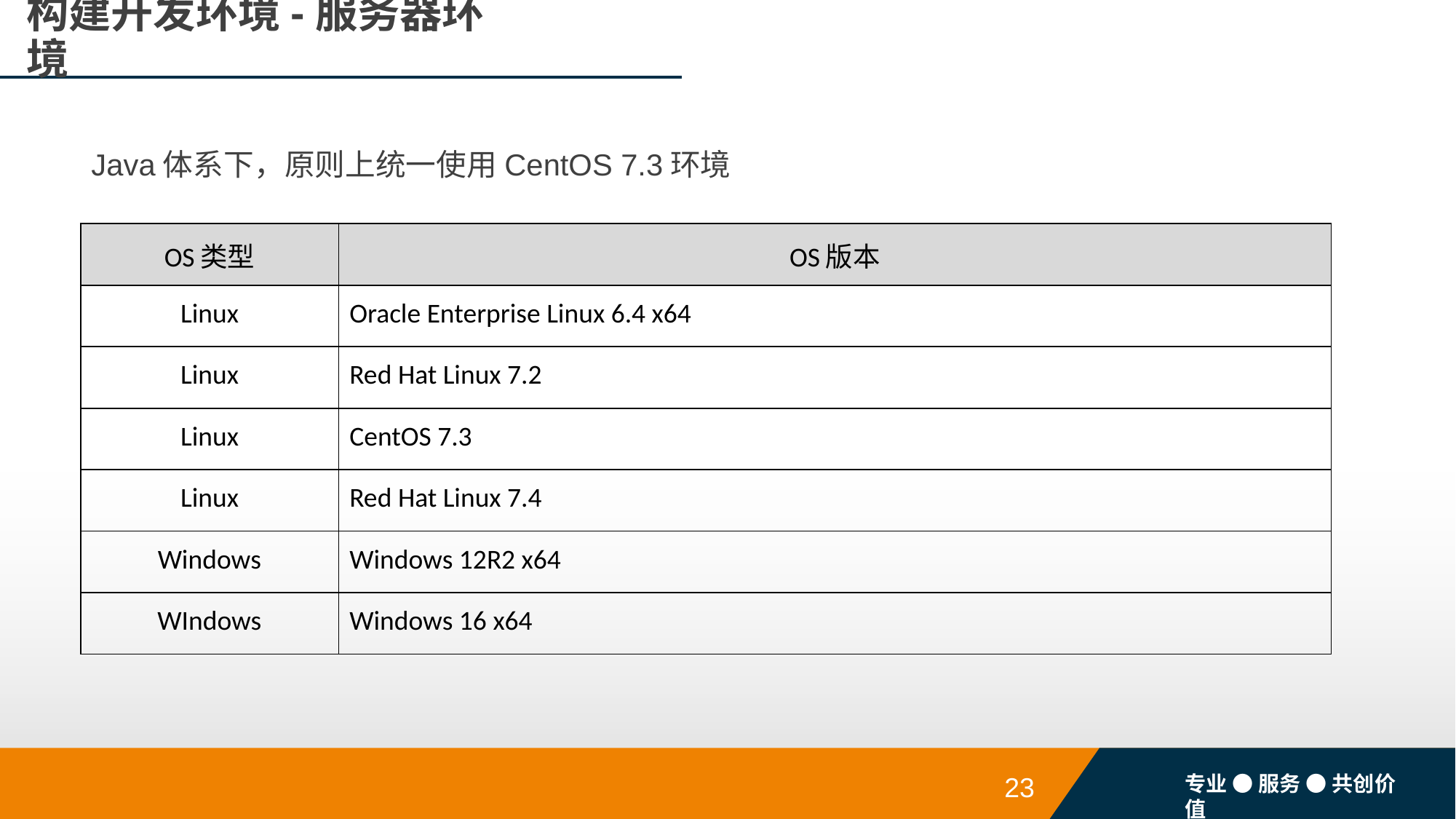

# 构建开发环境-服务器环境
Java体系下，原则上统一使用CentOS 7.3环境
| OS类型 | OS版本 |
| --- | --- |
| Linux | Oracle Enterprise Linux 6.4 x64 |
| Linux | Red Hat Linux 7.2 |
| Linux | CentOS 7.3 |
| Linux | Red Hat Linux 7.4 |
| Windows | Windows 12R2 x64 |
| WIndows | Windows 16 x64 |